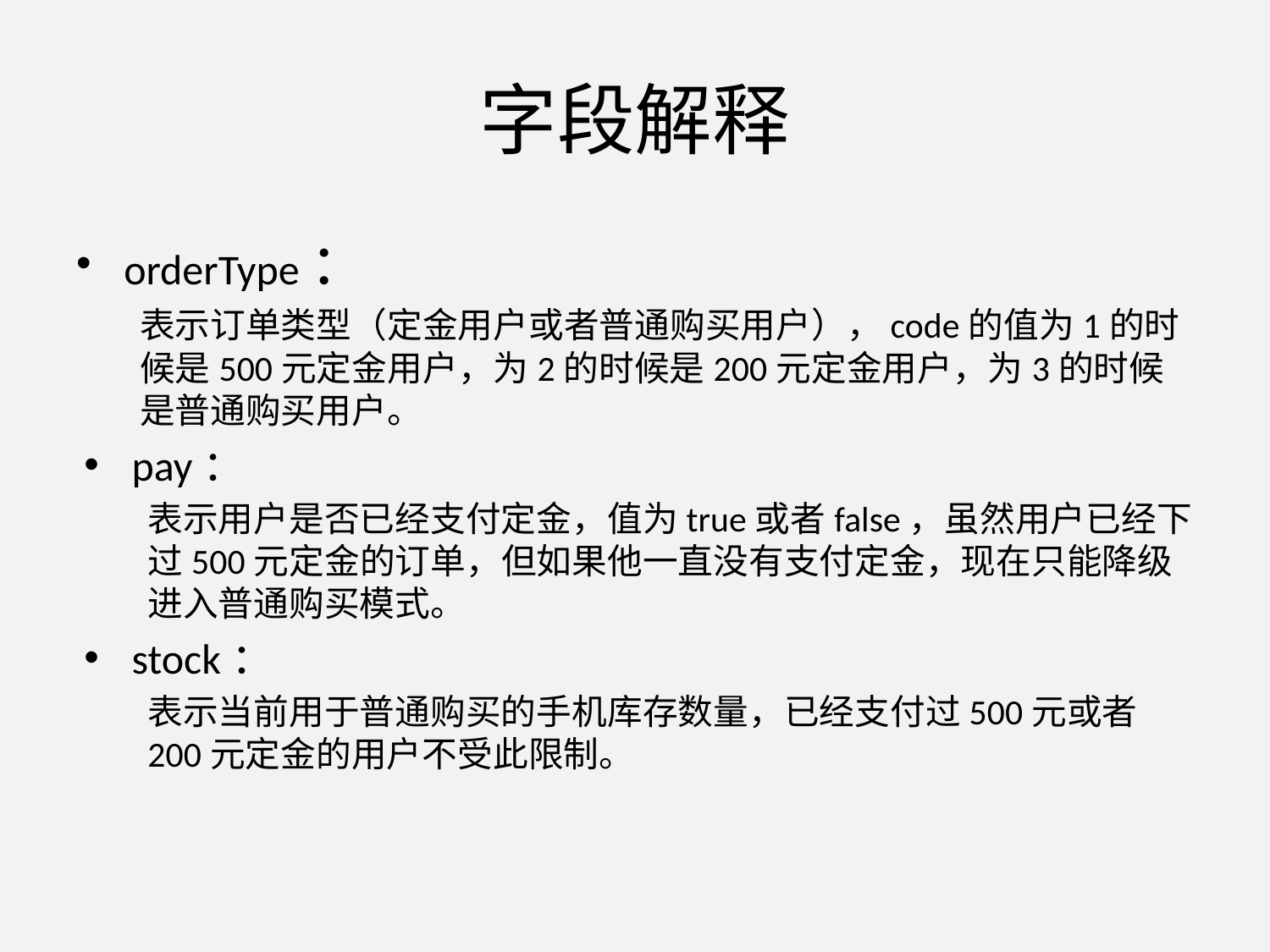

# 字段解释
orderType：
表示订单类型（定金用户或者普通购买用户），code的值为1的时候是500元定金用户，为2的时候是200元定金用户，为3的时候是普通购买用户。
pay：
表示用户是否已经支付定金，值为true或者false，虽然用户已经下过500元定金的订单，但如果他一直没有支付定金，现在只能降级进入普通购买模式。
stock：
表示当前用于普通购买的手机库存数量，已经支付过500元或者200元定金的用户不受此限制。